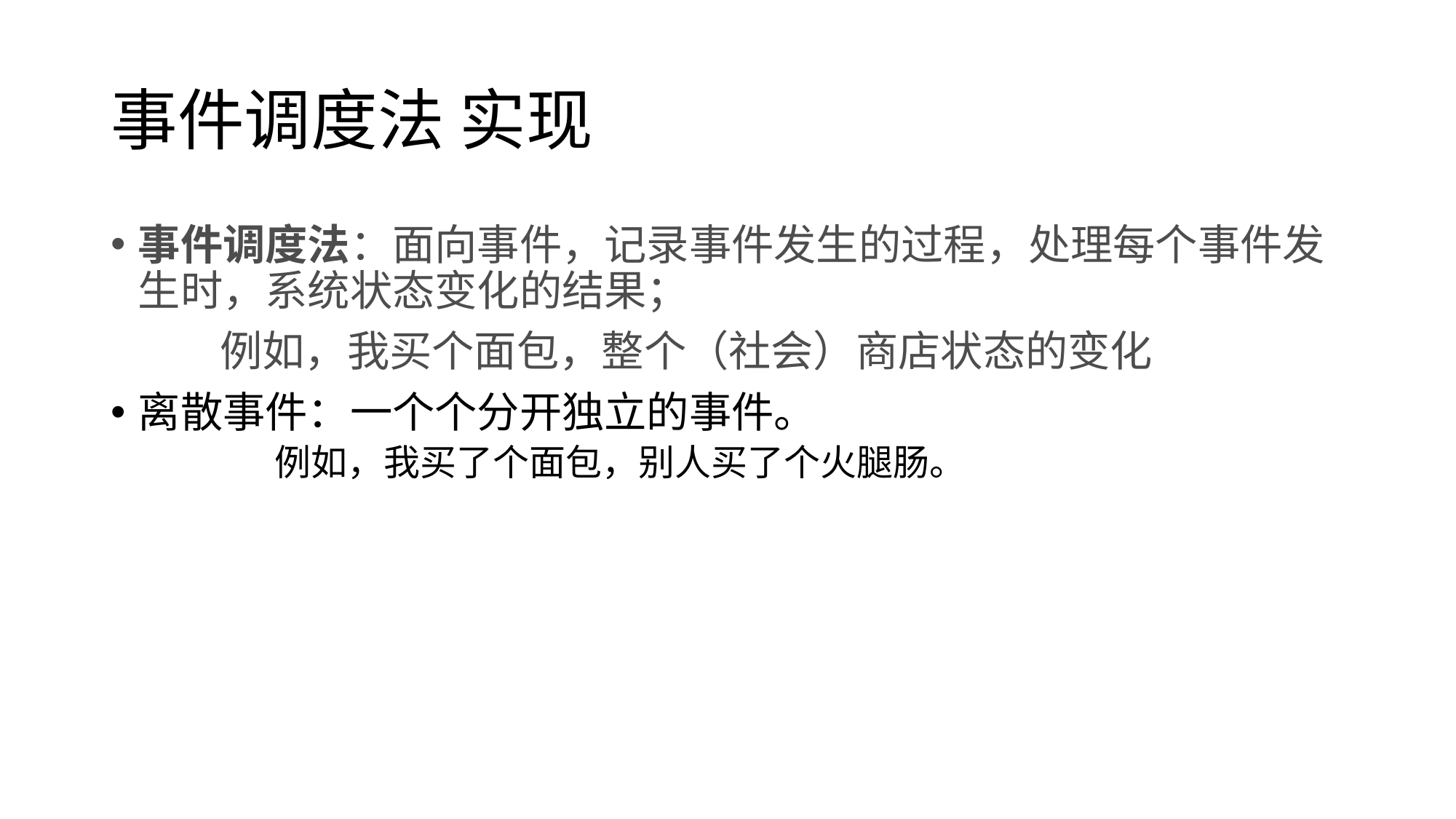

# 事件调度法 实现
事件调度法：面向事件，记录事件发生的过程，处理每个事件发生时，系统状态变化的结果；
	例如，我买个面包，整个（社会）商店状态的变化
离散事件：一个个分开独立的事件。
	例如，我买了个面包，别人买了个火腿肠。